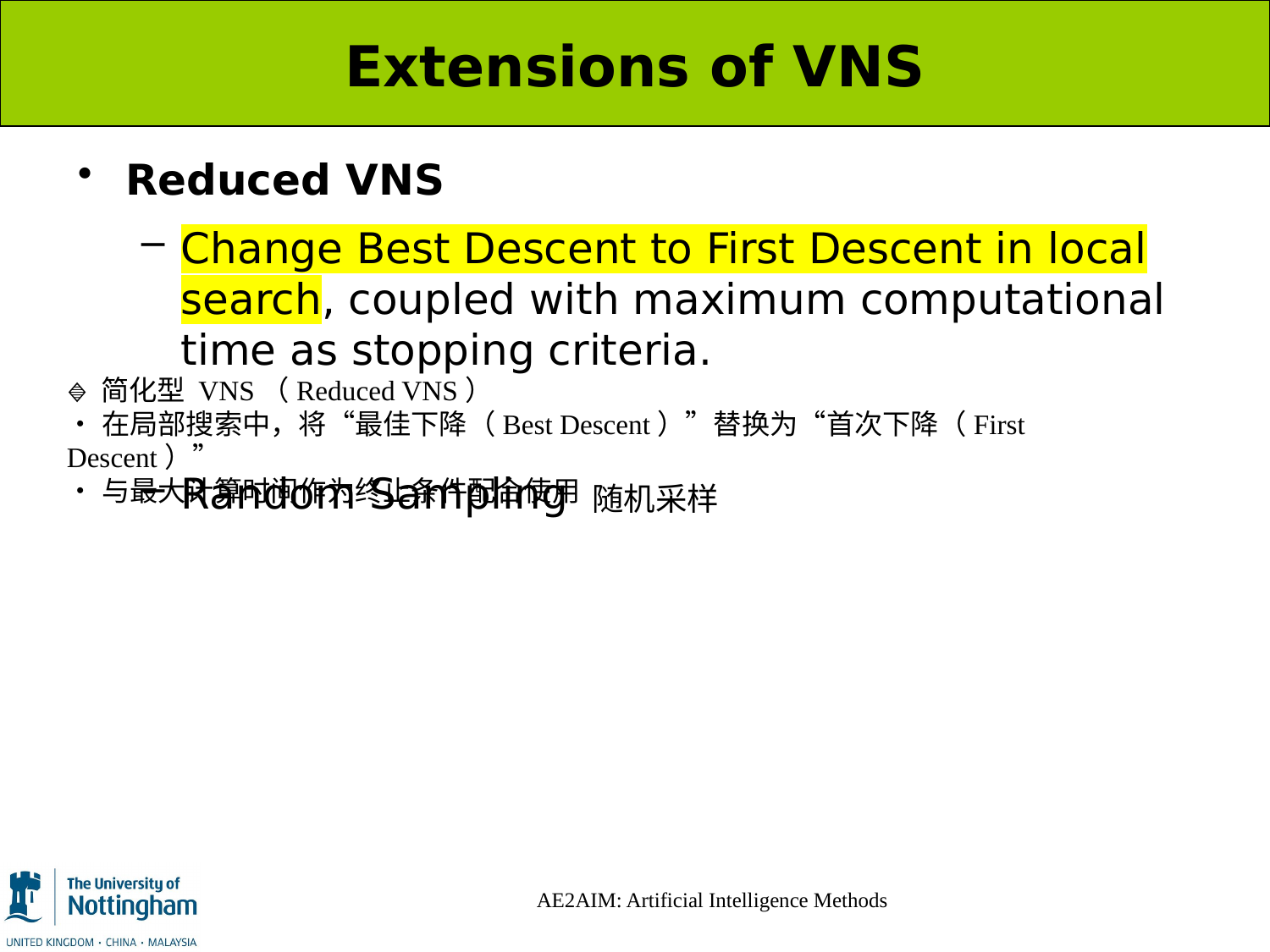

# Extensions of VNS
Reduced VNS
Change Best Descent to First Descent in local search, coupled with maximum computational time as stopping criteria.

Random Sampling

🔹 简化型 VNS（Reduced VNS）
•在局部搜索中，将“最佳下降（Best Descent）”替换为“首次下降（First Descent）”
•与最大计算时间作为终止条件配合使用
随机采样
AE2AIM: Artificial Intelligence Methods
26